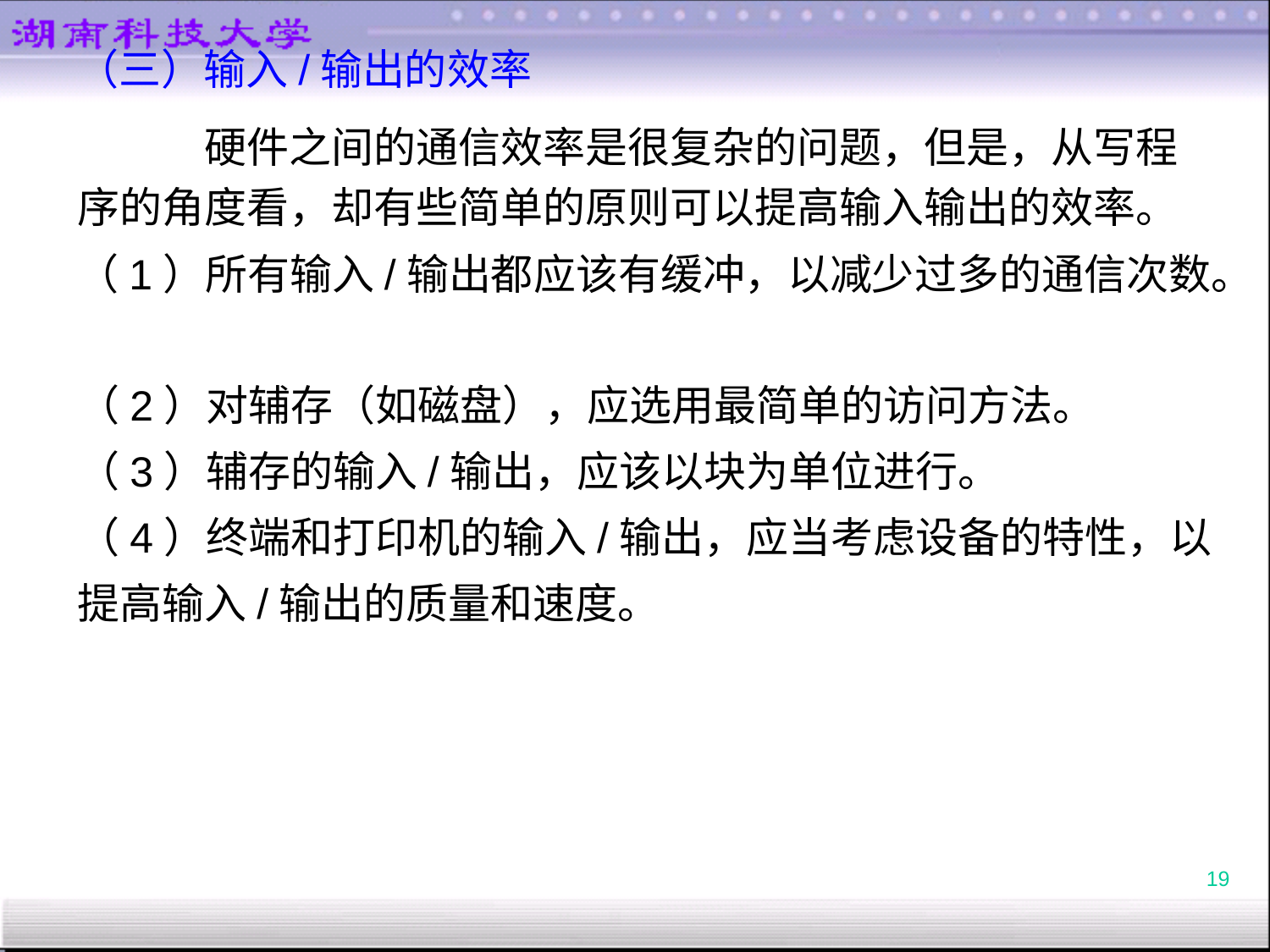

（三）输入/输出的效率
		硬件之间的通信效率是很复杂的问题，但是，从写程序的角度看，却有些简单的原则可以提高输入输出的效率。
（1）所有输入/输出都应该有缓冲，以减少过多的通信次数。
（2）对辅存（如磁盘），应选用最简单的访问方法。
（3）辅存的输入/输出，应该以块为单位进行。
（4）终端和打印机的输入/输出，应当考虑设备的特性，以提高输入/输出的质量和速度。
19